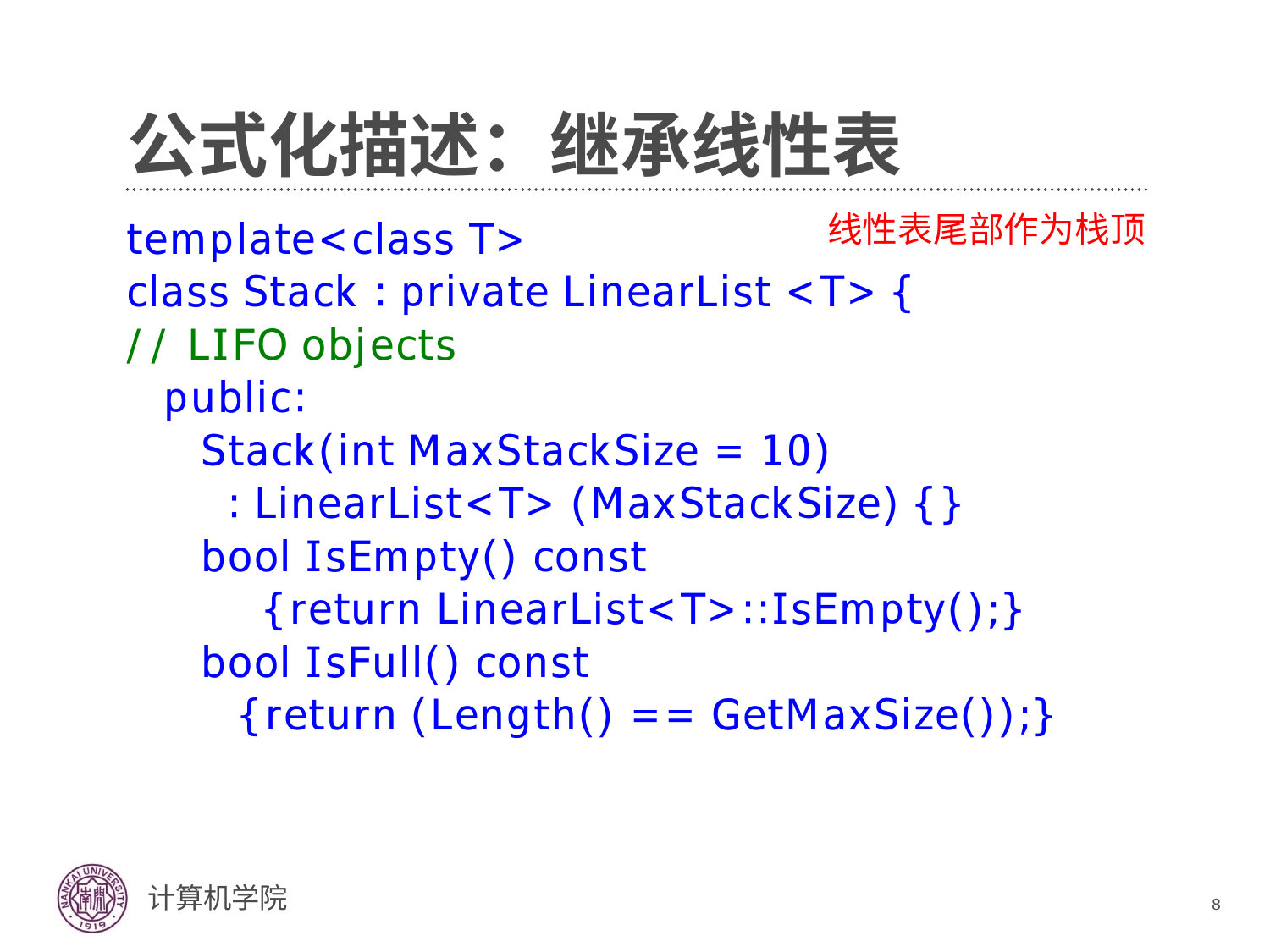

# 公式化描述：继承线性表
线性表尾部作为栈顶
template<class T>
class Stack : private LinearList <T> {
// LIFO objects
   public:
      Stack(int MaxStackSize = 10)
        : LinearList<T> (MaxStackSize) {}
      bool IsEmpty() const
           {return LinearList<T>::IsEmpty();}
      bool IsFull() const
         {return (Length() == GetMaxSize());}

8